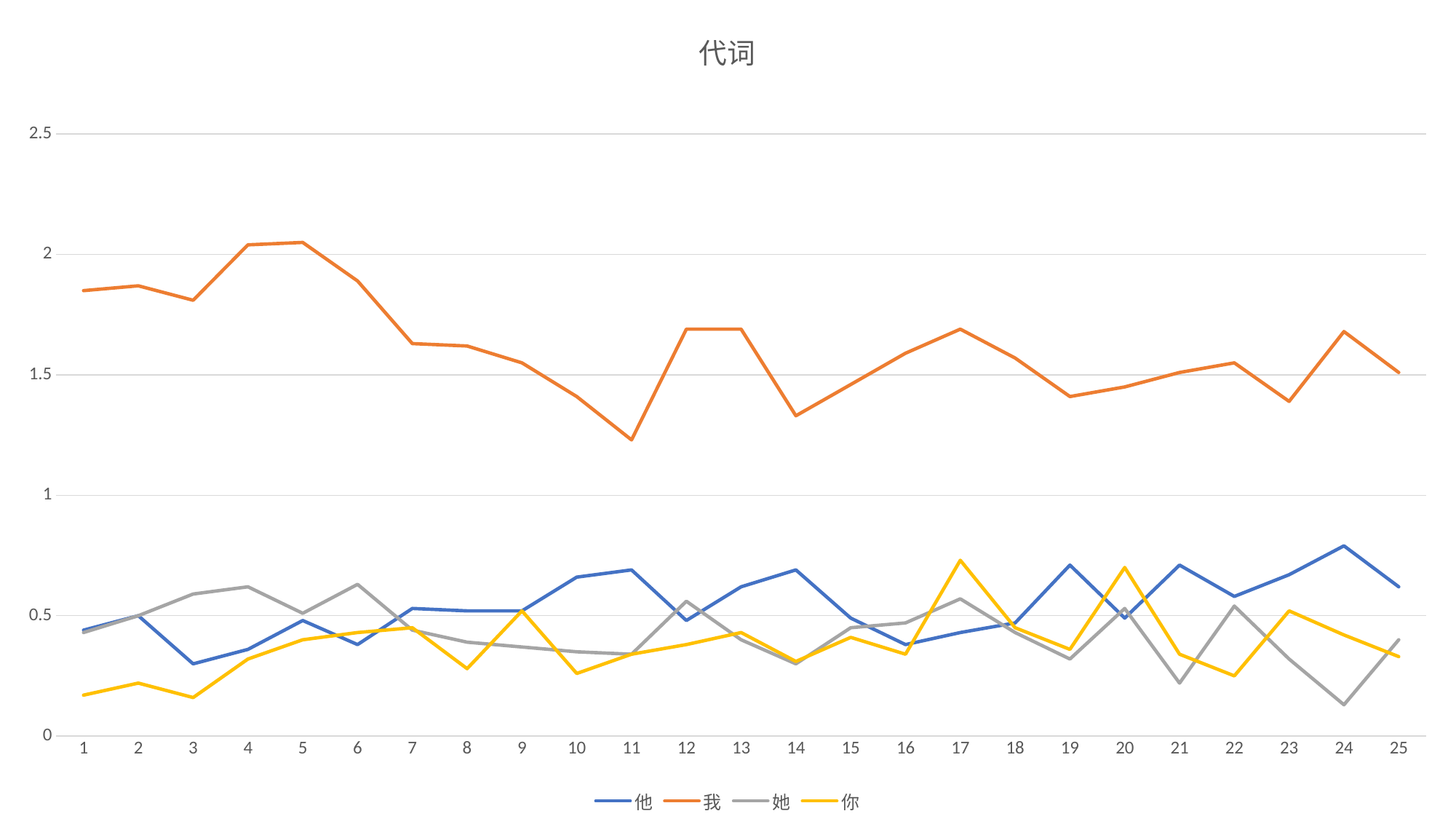

### Chart: 代词

| Category | 他 | 我 | 她 | 你 |
|---|---|---|---|---|
| 1 | 0.44 | 1.85 | 0.43 | 0.17 |
| 2 | 0.5 | 1.87 | 0.5 | 0.22 |
| 3 | 0.3 | 1.81 | 0.59 | 0.16 |
| 4 | 0.36 | 2.04 | 0.62 | 0.32 |
| 5 | 0.48 | 2.05 | 0.51 | 0.4 |
| 6 | 0.38 | 1.89 | 0.63 | 0.43 |
| 7 | 0.53 | 1.63 | 0.44 | 0.45 |
| 8 | 0.52 | 1.62 | 0.39 | 0.28 |
| 9 | 0.52 | 1.55 | 0.37 | 0.52 |
| 10 | 0.66 | 1.41 | 0.35 | 0.26 |
| 11 | 0.69 | 1.23 | 0.34 | 0.34 |
| 12 | 0.48 | 1.69 | 0.56 | 0.38 |
| 13 | 0.62 | 1.69 | 0.4 | 0.43 |
| 14 | 0.69 | 1.33 | 0.3 | 0.31 |
| 15 | 0.49 | 1.46 | 0.45 | 0.41 |
| 16 | 0.38 | 1.59 | 0.47 | 0.34 |
| 17 | 0.43 | 1.69 | 0.57 | 0.73 |
| 18 | 0.47 | 1.57 | 0.43 | 0.45 |
| 19 | 0.71 | 1.41 | 0.32 | 0.36 |
| 20 | 0.49 | 1.45 | 0.53 | 0.7 |
| 21 | 0.71 | 1.51 | 0.22 | 0.34 |
| 22 | 0.58 | 1.55 | 0.54 | 0.25 |
| 23 | 0.67 | 1.39 | 0.32 | 0.52 |
| 24 | 0.79 | 1.68 | 0.13 | 0.42 |
| 25 | 0.62 | 1.51 | 0.4 | 0.33 |